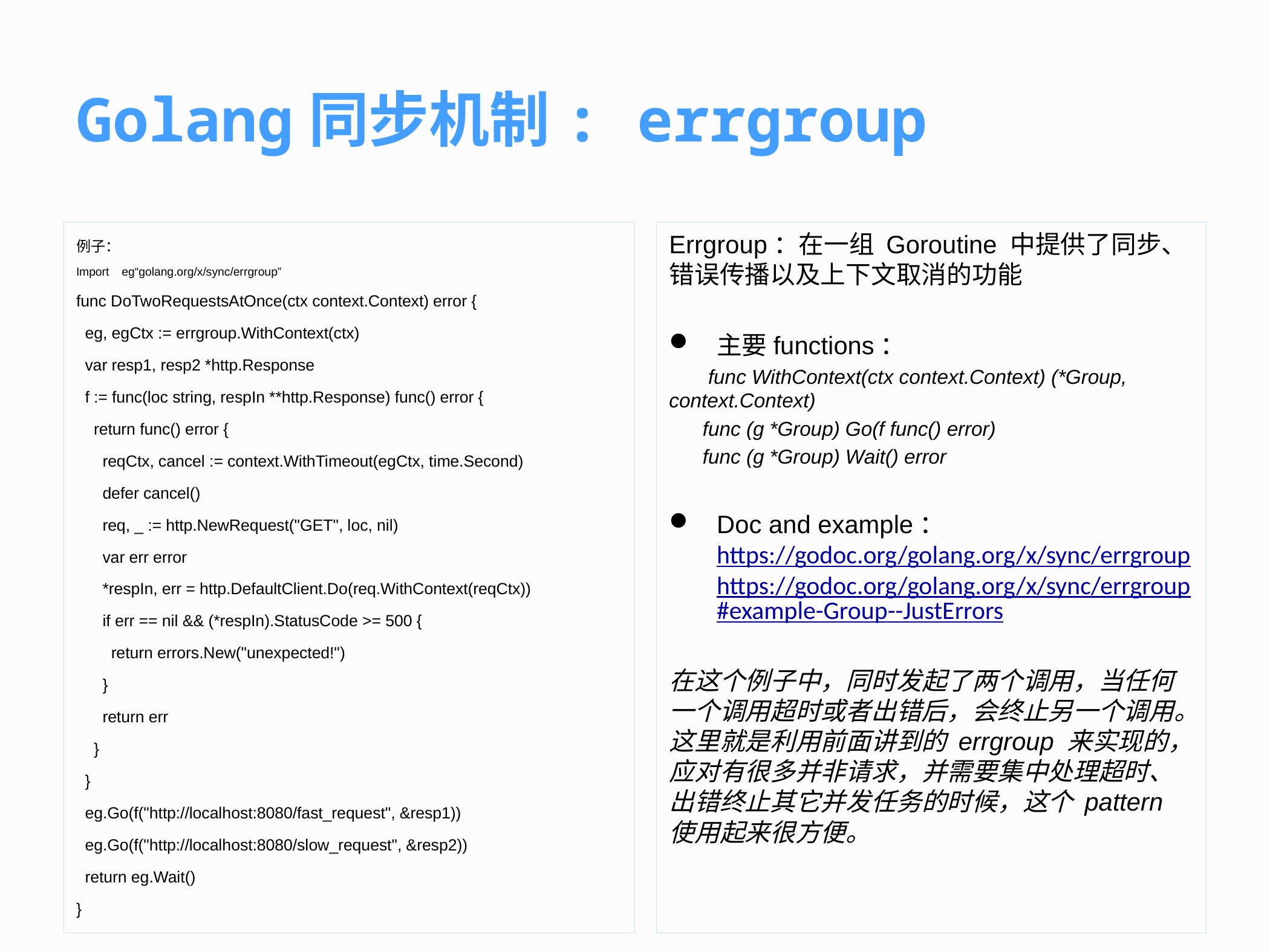

# Golang同步机制: errgroup
例子：
Import    eg“golang.org/x/sync/errgroup”
func DoTwoRequestsAtOnce(ctx context.Context) error {
  eg, egCtx := errgroup.WithContext(ctx)
  var resp1, resp2 *http.Response
  f := func(loc string, respIn **http.Response) func() error {
    return func() error {
      reqCtx, cancel := context.WithTimeout(egCtx, time.Second)
      defer cancel()
      req, _ := http.NewRequest("GET", loc, nil)
      var err error
      *respIn, err = http.DefaultClient.Do(req.WithContext(reqCtx))
      if err == nil && (*respIn).StatusCode >= 500 {
        return errors.New("unexpected!")
      }
      return err
    }
  }
  eg.Go(f("http://localhost:8080/fast_request", &resp1))
  eg.Go(f("http://localhost:8080/slow_request", &resp2))
  return eg.Wait()
}
Errgroup：在一组 Goroutine 中提供了同步、错误传播以及上下文取消的功能

主要functions：
       func WithContext(ctx context.Context) (*Group, context.Context)
      func (g *Group) Go(f func() error)
      func (g *Group) Wait() error

Doc and example：https://godoc.org/golang.org/x/sync/errgroup https://godoc.org/golang.org/x/sync/errgroup#example-Group--JustErrors

在这个例子中，同时发起了两个调用，当任何一个调用超时或者出错后，会终止另一个调用。这里就是利用前面讲到的 errgroup 来实现的，应对有很多并非请求，并需要集中处理超时、出错终止其它并发任务的时候，这个 pattern 使用起来很方便。